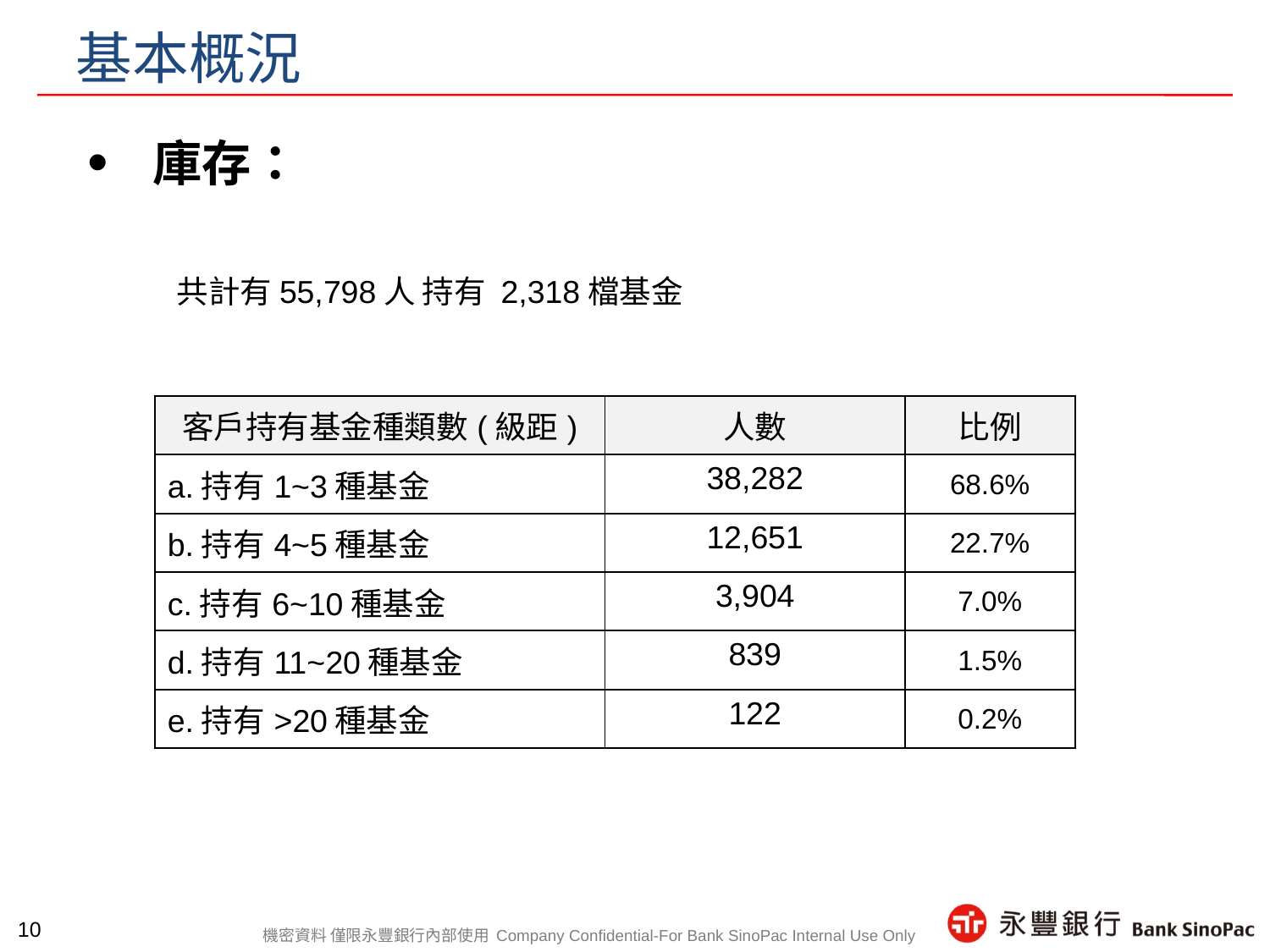

# 基本概況
庫存：

共計有55,798人 持有 2,318檔基金

| 客戶持有基金種類數(級距) | 人數 | 比例 |
| --- | --- | --- |
| a.持有1~3種基金 | 38,282 | 68.6% |
| b.持有4~5種基金 | 12,651 | 22.7% |
| c.持有6~10種基金 | 3,904 | 7.0% |
| d.持有11~20種基金 | 839 | 1.5% |
| e.持有>20種基金 | 122 | 0.2% |